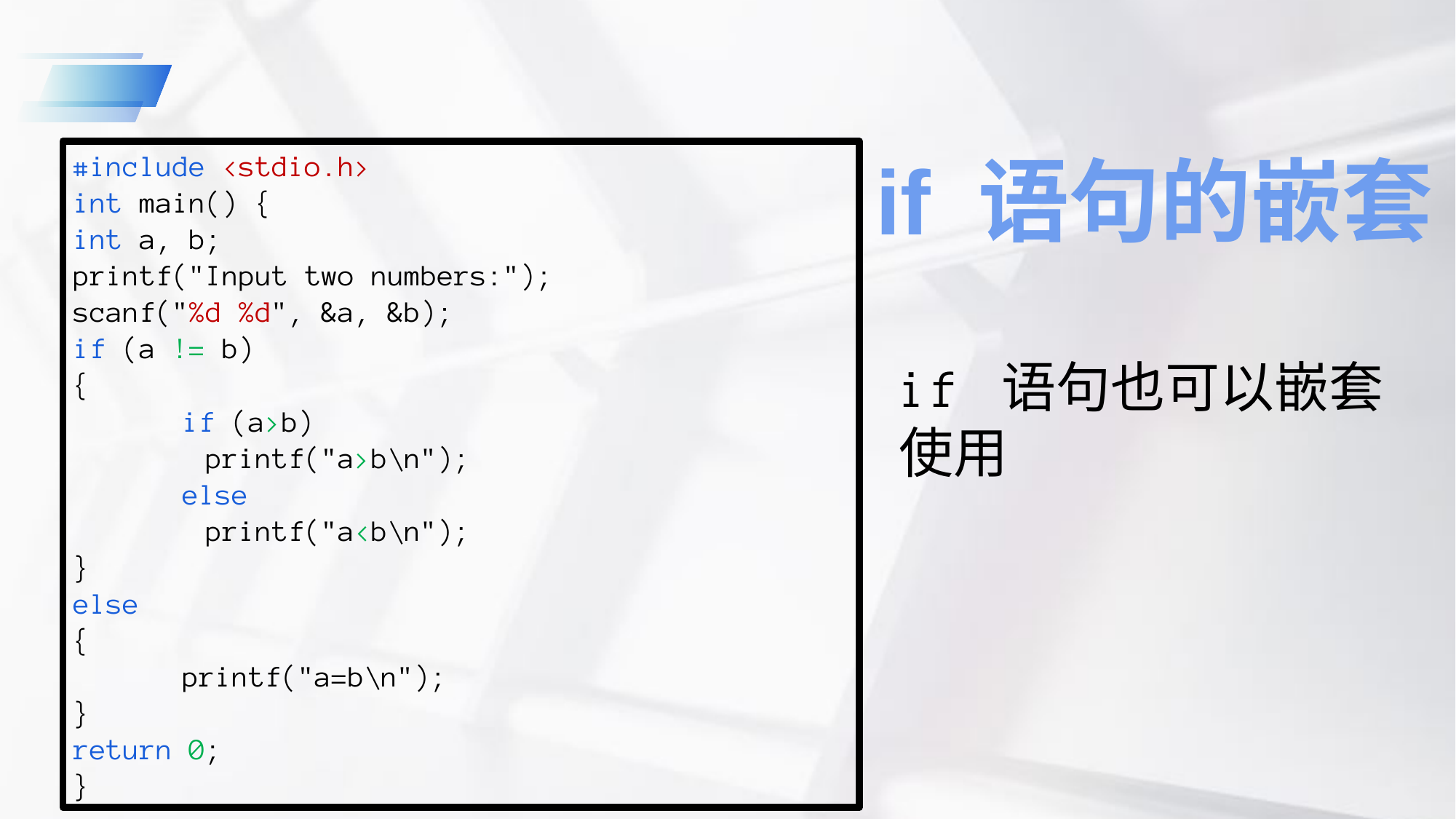

if 语句的嵌套
#include <stdio.h>
int main() {
int a, b;
printf("Input two numbers:");
scanf("%d %d", &a, &b);
if (a != b)
{
	if (a>b)
        printf("a>b\n");
	else
        printf("a<b\n");
}
else
{
	printf("a=b\n");
}
return 0;
}
if 语句也可以嵌套使用